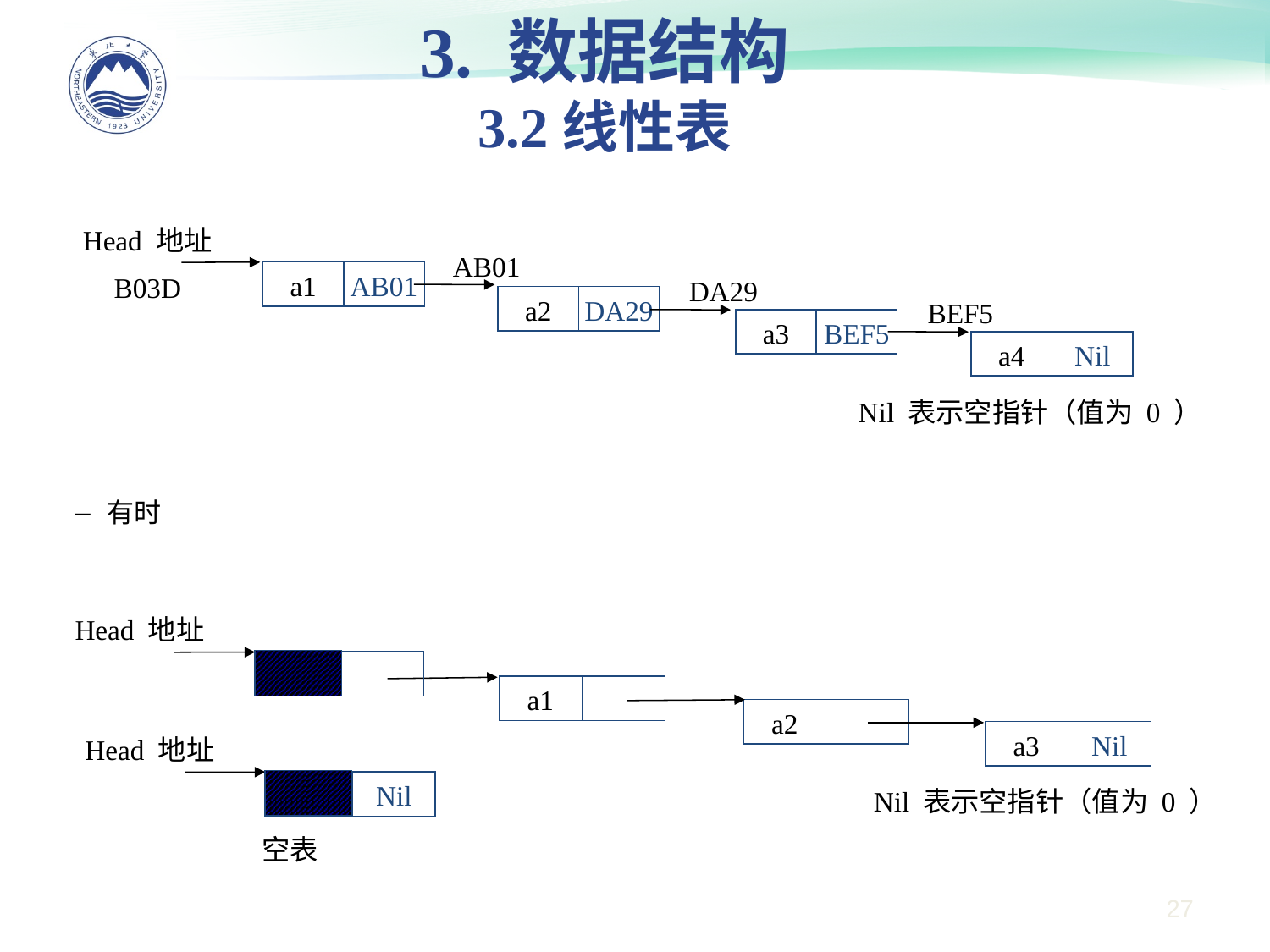

3. 数据结构
3.2线性表
单链表

最后一个结点的指针域的指针为空

有时可以在第一个结点之前加一个头结点，其结构与其它结点相同，但数据域中不存放数据元素，指针域指向第一个数据元素。
当表空时只有一个头结点，它的指针域为空。

好处：便于表达一个空表。
Head 地址
B03D
AB01
a1
AB01

DA29

a2
DA29
BEF5

a3
BEF5

a4
Nil
Nil 表示空指针（值为 0 ）
Head 地址

a1

a2

a3
Nil

Nil 表示空指针（值为 0 ）
Head 地址

Nil

空表
27